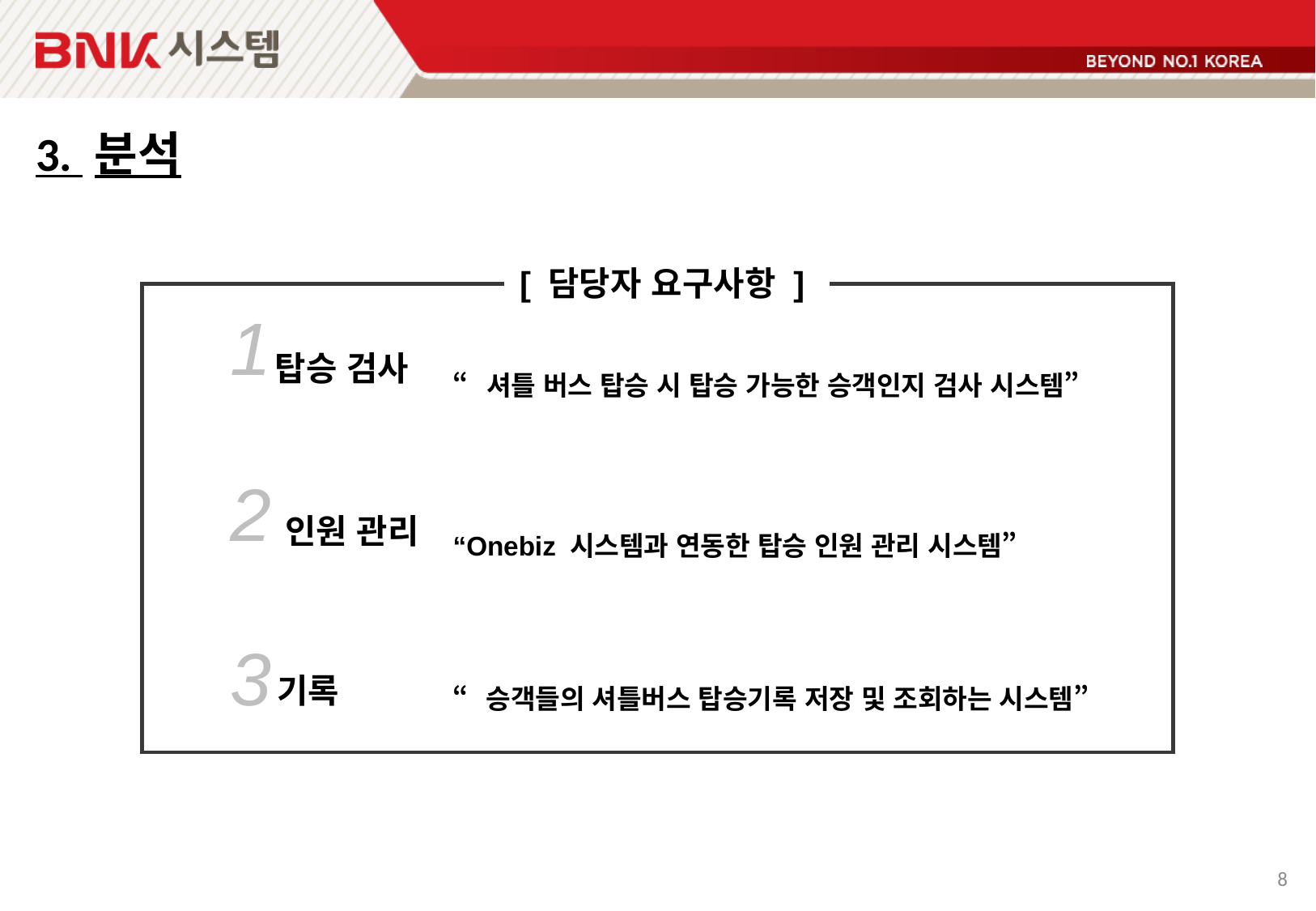

3. 분석
[ 담당자 요구사항 ]

1
탑승 검사
“셔틀 버스 탑승 시 탑승 가능한 승객인지 검사 시스템”
2
인원 관리
“Onebiz 시스템과 연동한 탑승 인원 관리 시스템”
3
“승객들의 셔틀버스 탑승기록 저장 및 조회하는 시스템”
기록
8